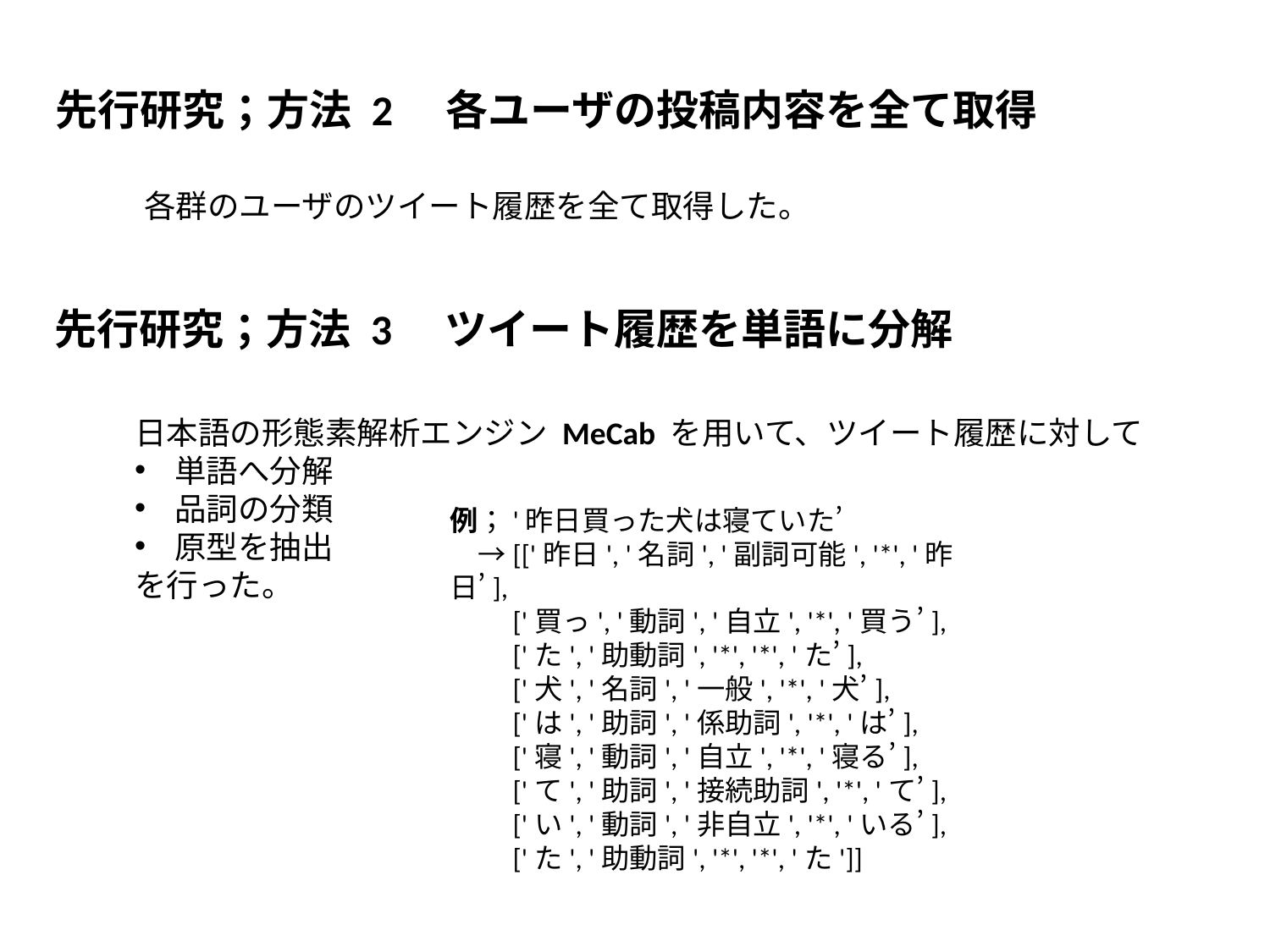

先行研究；方法 2　各ユーザの投稿内容を全て取得
各群のユーザのツイート履歴を全て取得した。
先行研究；方法 3　ツイート履歴を単語に分解
日本語の形態素解析エンジン MeCab を用いて、ツイート履歴に対して
単語へ分解
品詞の分類
原型を抽出
を行った。
例；'昨日買った犬は寝ていた’
　→[['昨日', '名詞', '副詞可能', '*', '昨日’],
　　['買っ', '動詞', '自立', '*', '買う’],
　　['た', '助動詞', '*', '*', 'た’],
　　['犬', '名詞', '一般', '*', '犬’],
　　['は', '助詞', '係助詞', '*', 'は’],
　　['寝', '動詞', '自立', '*', '寝る’],
　　['て', '助詞', '接続助詞', '*', 'て’],
　　['い', '動詞', '非自立', '*', 'いる’],
　　['た', '助動詞', '*', '*', 'た']]